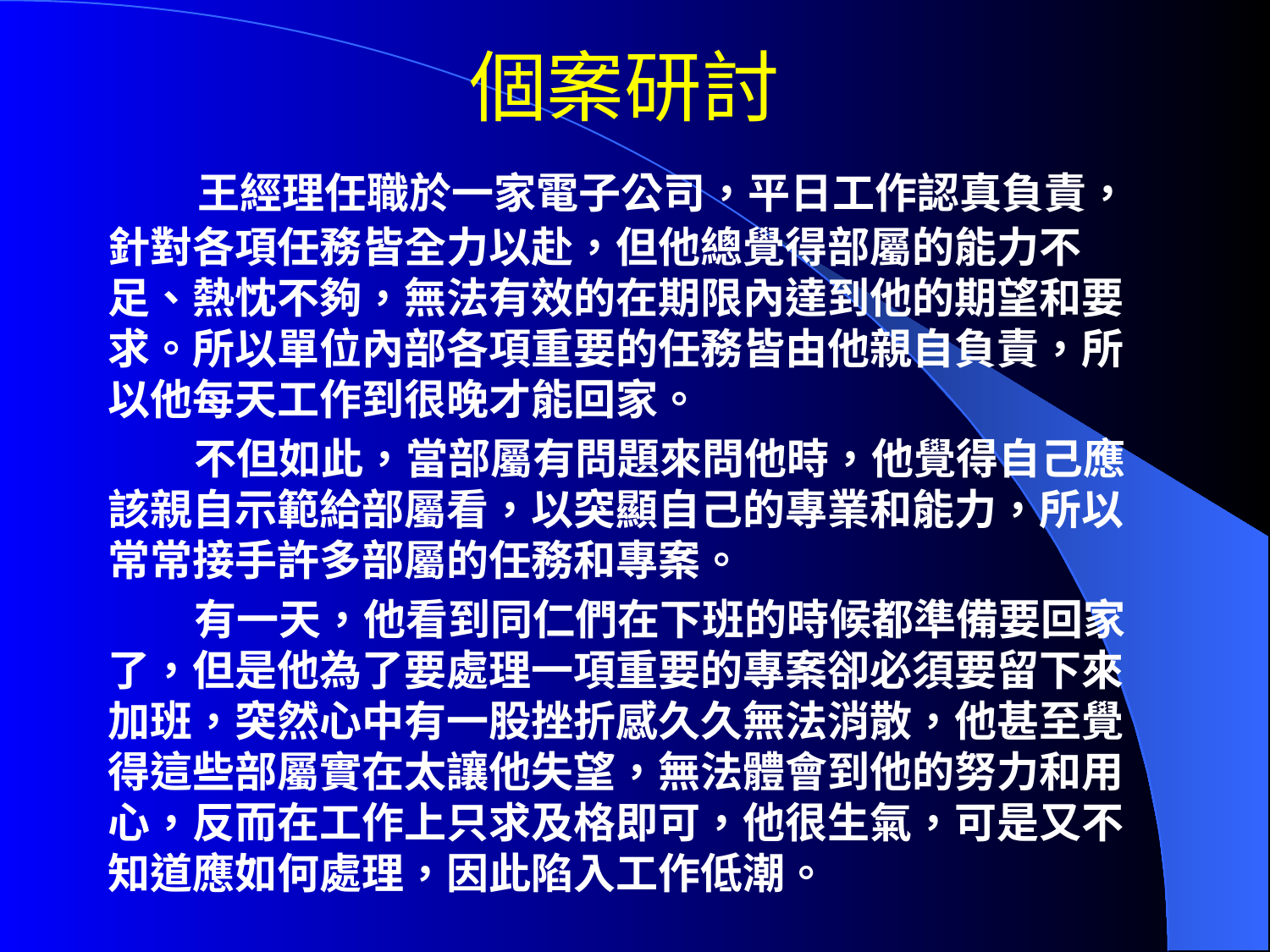

# 個案研討
      王經理任職於一家電子公司，平日工作認真負責，針對各項任務皆全力以赴，但他總覺得部屬的能力不足、熱忱不夠，無法有效的在期限內達到他的期望和要求。所以單位內部各項重要的任務皆由他親自負責，所以他每天工作到很晚才能回家。
        不但如此，當部屬有問題來問他時，他覺得自己應該親自示範給部屬看，以突顯自己的專業和能力，所以常常接手許多部屬的任務和專案。
        有一天，他看到同仁們在下班的時候都準備要回家了，但是他為了要處理一項重要的專案卻必須要留下來加班，突然心中有一股挫折感久久無法消散，他甚至覺得這些部屬實在太讓他失望，無法體會到他的努力和用心，反而在工作上只求及格即可，他很生氣，可是又不知道應如何處理，因此陷入工作低潮。